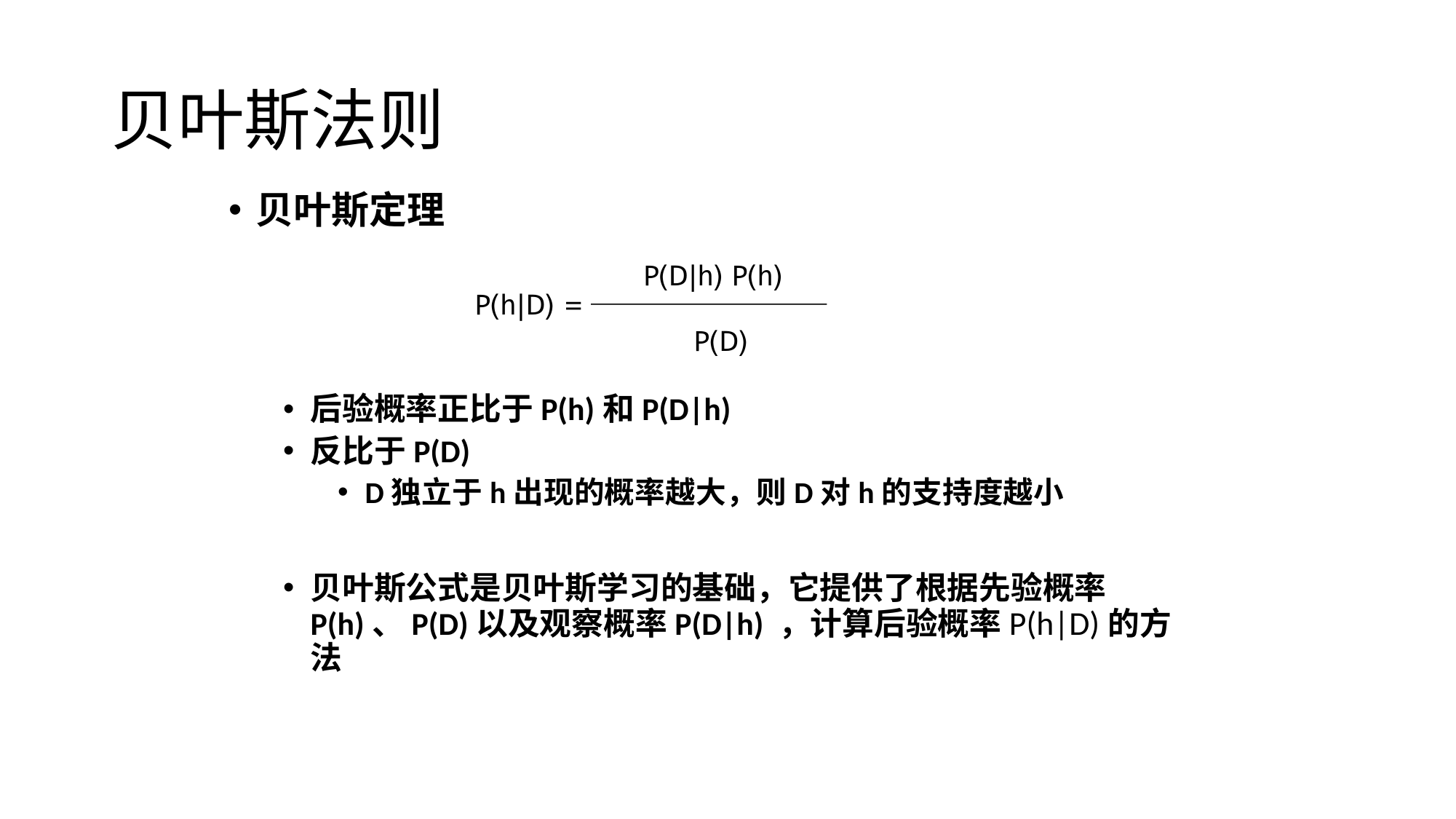

# 贝叶斯法则
贝叶斯定理

后验概率正比于P(h)和P(D|h)
反比于P(D)
D独立于h出现的概率越大，则D对h的支持度越小

贝叶斯公式是贝叶斯学习的基础，它提供了根据先验概率P(h)、P(D)以及观察概率P(D|h) ，计算后验概率P(h|D)的方法

P(D|h) P(h)
P(h|D) =

P(D)
30